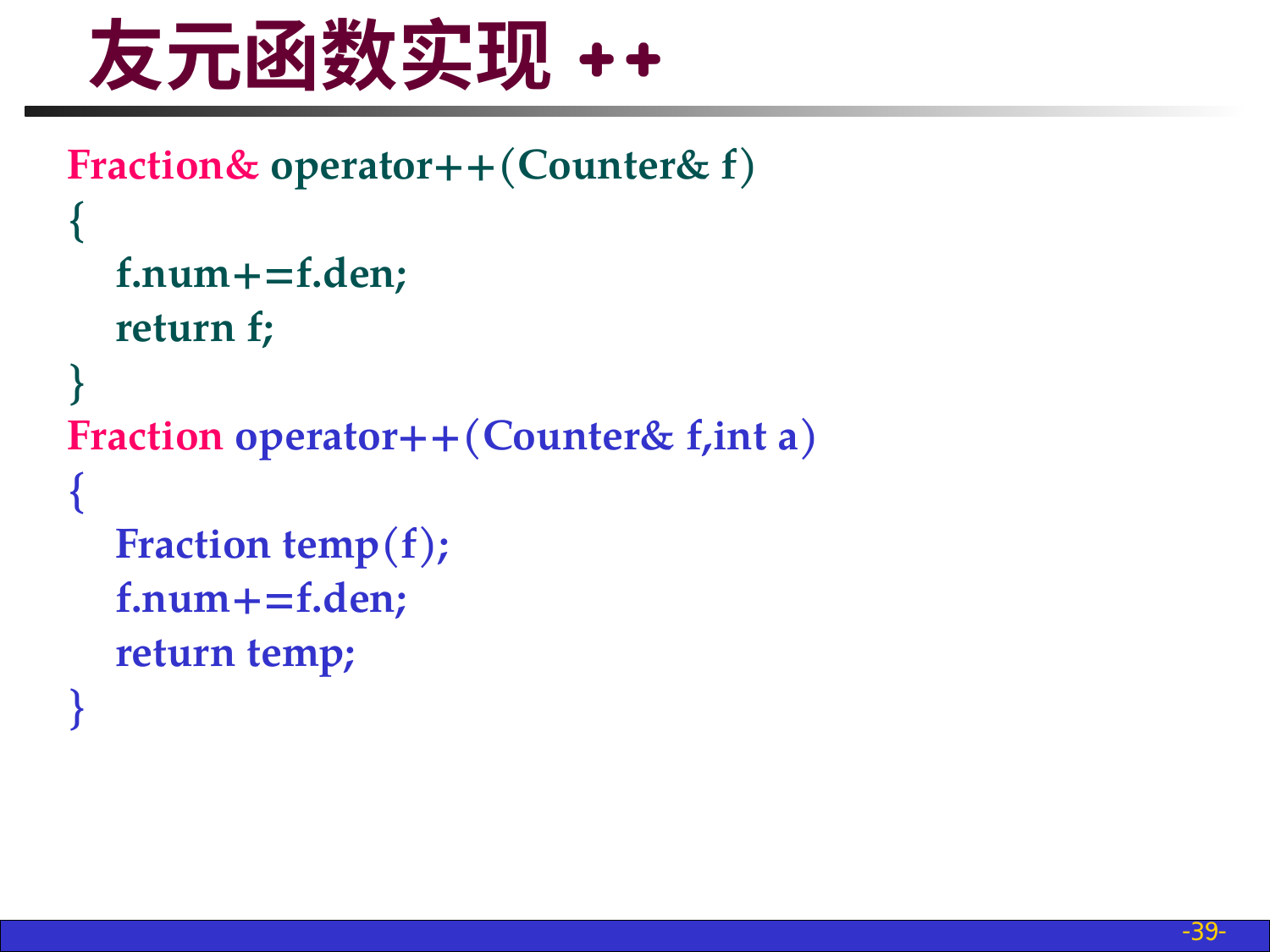

# 友元函数实现++
Fraction& operator++(Counter& f)
{
	f.num+=f.den;
	return f;
}
Fraction operator++(Counter& f,int a)
{
	Fraction temp(f);
	f.num+=f.den;
	return temp;
}
-39-